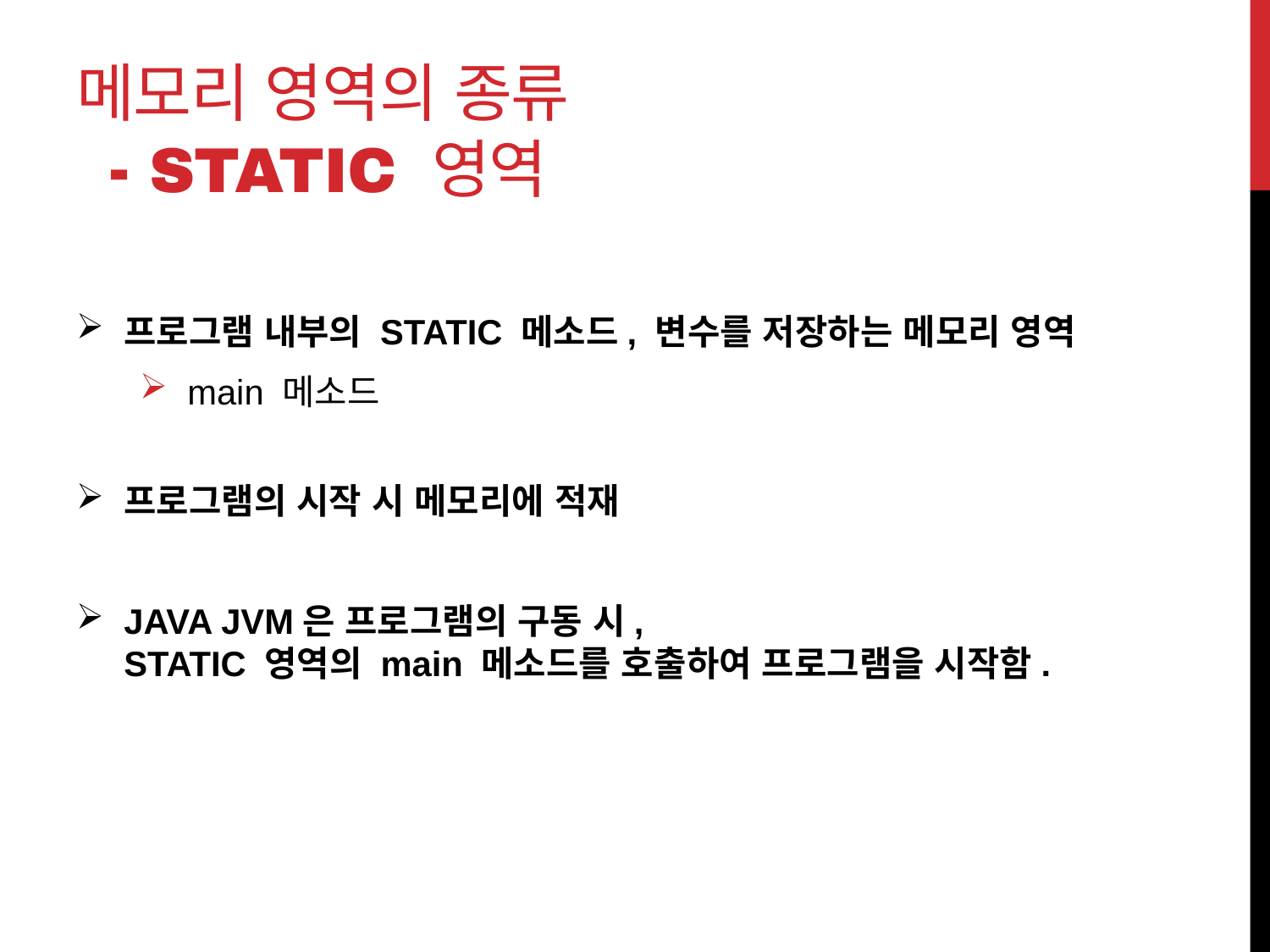

# 메모리 영역의 종류 - STATIC 영역

프로그램 내부의 STATIC 메소드, 변수를 저장하는 메모리 영역
main 메소드

프로그램의 시작 시 메모리에 적재

JAVA JVM은 프로그램의 구동 시,
STATIC 영역의 main 메소드를 호출하여 프로그램을 시작함.